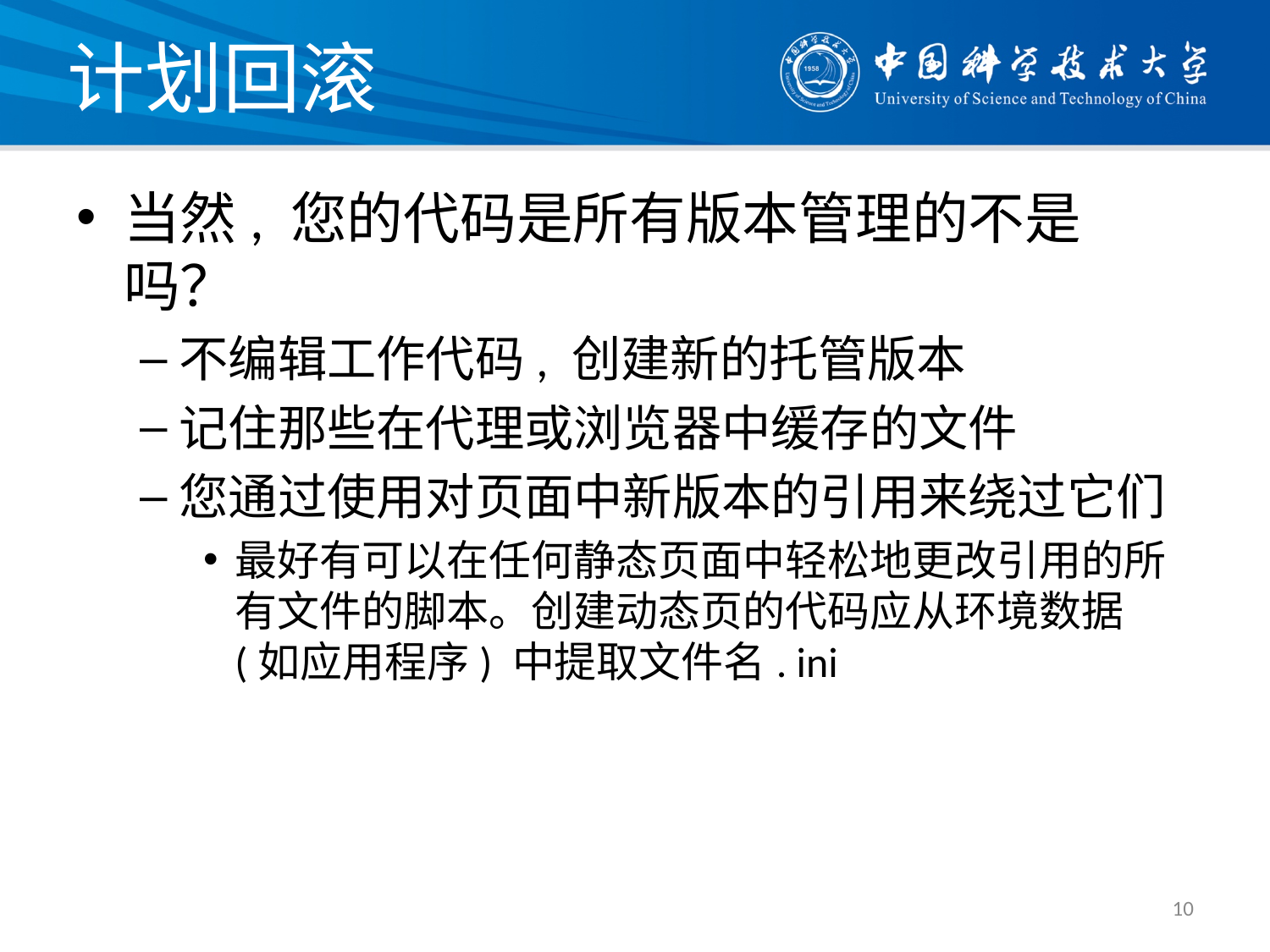

# 计划回滚
当然, 您的代码是所有版本管理的不是吗？
不编辑工作代码, 创建新的托管版本
记住那些在代理或浏览器中缓存的文件
您通过使用对页面中新版本的引用来绕过它们
最好有可以在任何静态页面中轻松地更改引用的所有文件的脚本。创建动态页的代码应从环境数据 (如应用程序) 中提取文件名. ini
10